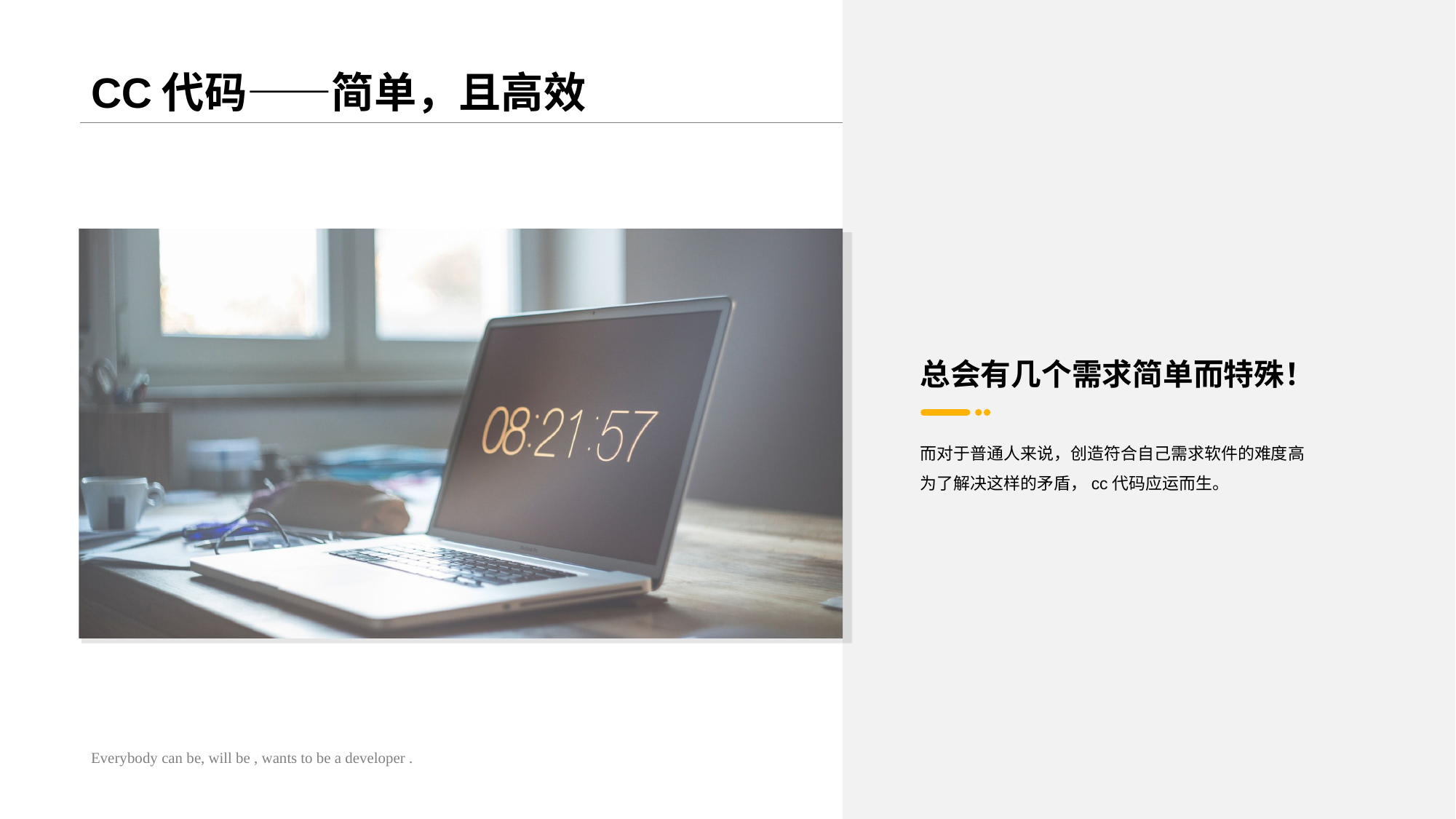

总会有几个需求简单而特殊！
而对于普通人来说，创造符合自己需求软件的难度高
为了解决这样的矛盾，cc代码应运而生。
# CC代码——简单，且高效
Everybody can be, will be , wants to be a developer .
4